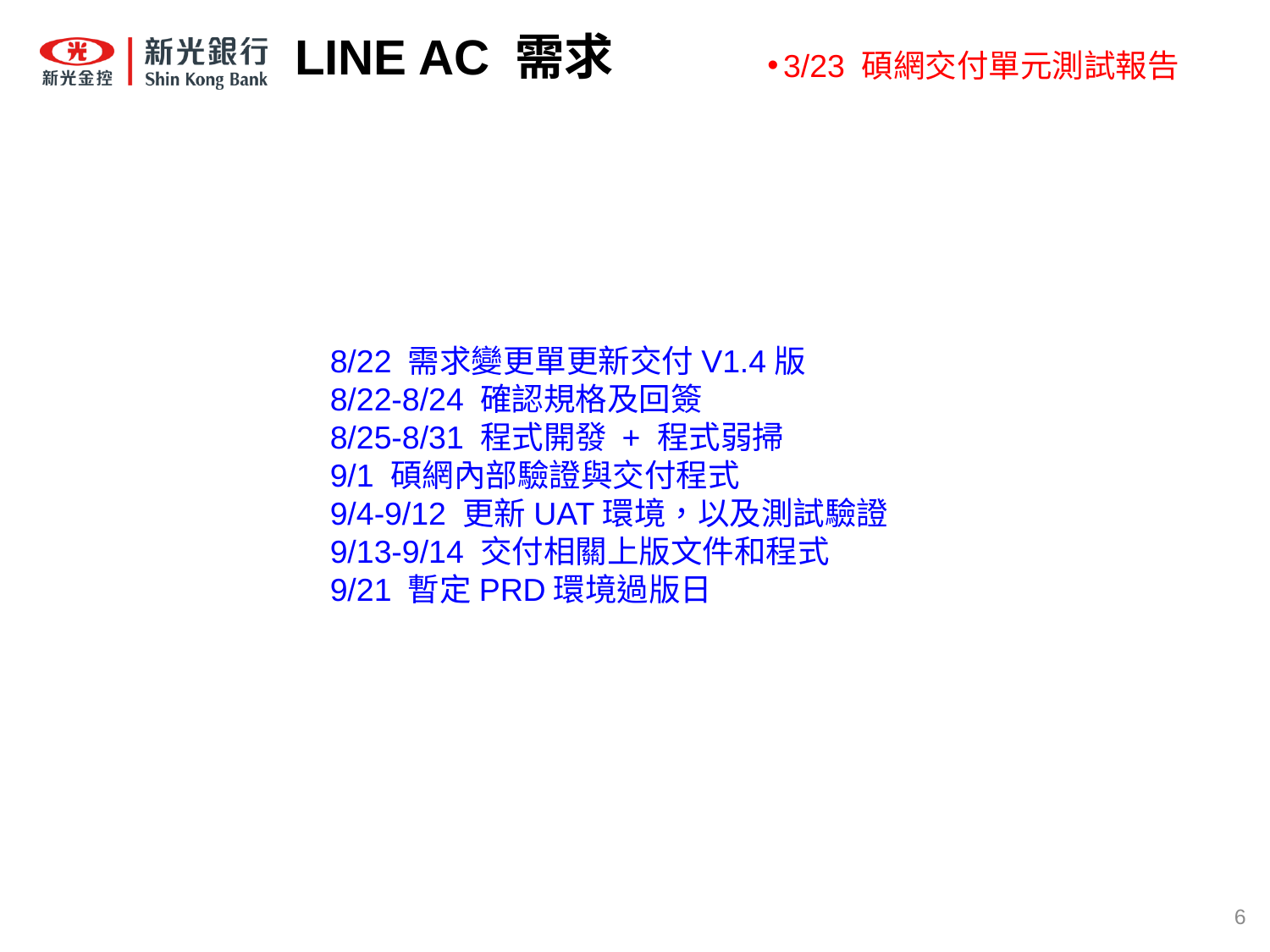

# LINE AC 需求
3/23 碩網交付單元測試報告

8/22 需求變更單更新交付V1.4版
8/22-8/24 確認規格及回簽
8/25-8/31 程式開發 + 程式弱掃
9/1 碩網內部驗證與交付程式
9/4-9/12 更新UAT環境，以及測試驗證
9/13-9/14 交付相關上版文件和程式
9/21 暫定PRD環境過版日
6